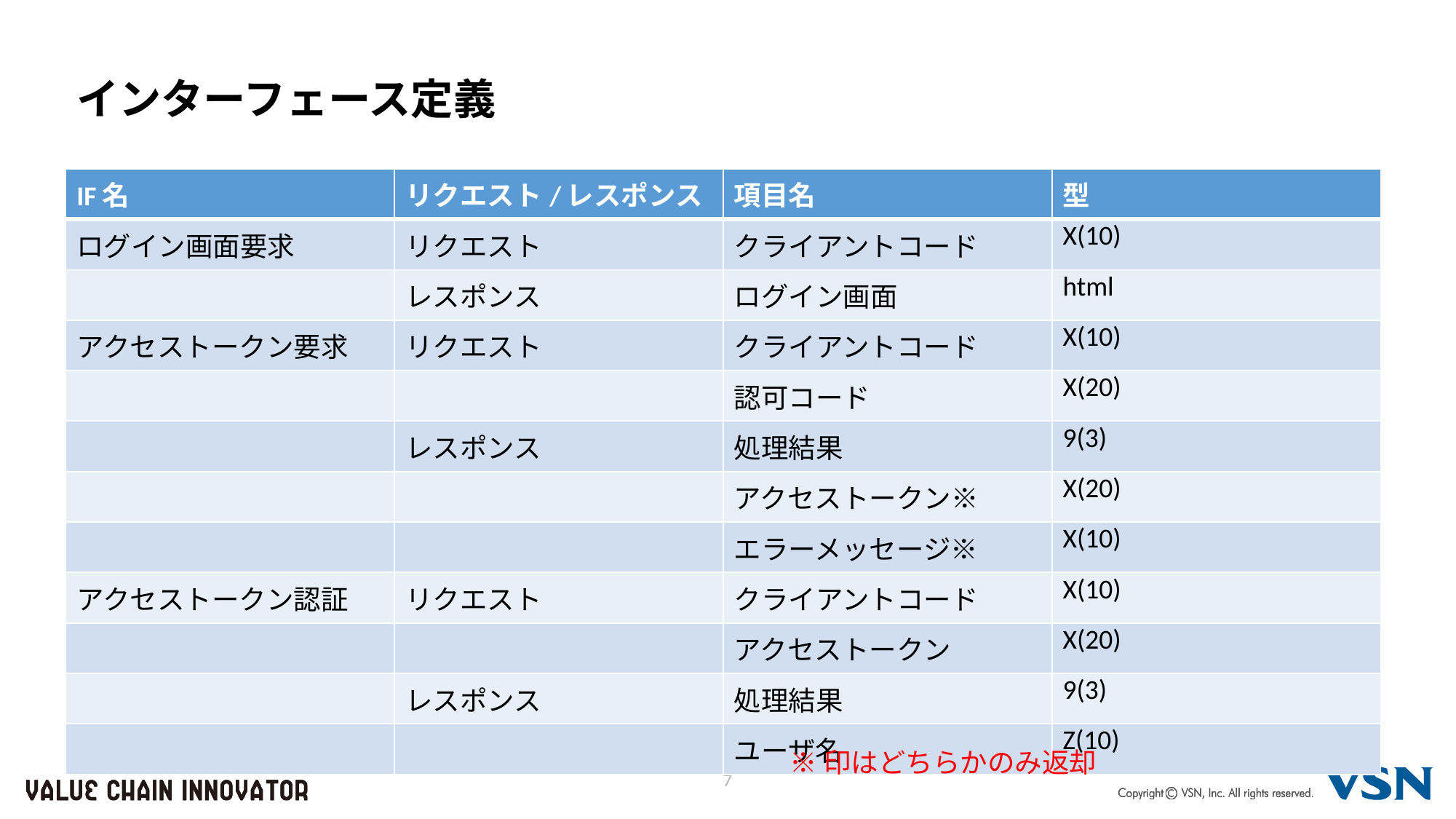

# インターフェース定義
| IF名 | リクエスト/レスポンス | 項目名 | 型 |
| --- | --- | --- | --- |
| ログイン画面要求 | リクエスト | クライアントコード | X(10) |
|  | レスポンス | ログイン画面 | html |
| アクセストークン要求 | リクエスト | クライアントコード | X(10) |
|  |  | 認可コード | X(20) |
|  | レスポンス | 処理結果 | 9(3) |
|  |  | アクセストークン※ | X(20) |
|  |  | エラーメッセージ※ | X(10) |
| アクセストークン認証 | リクエスト | クライアントコード | X(10) |
|  |  | アクセストークン | X(20) |
|  | レスポンス | 処理結果 | 9(3) |
|  |  | ユーザ名 | Z(10) |

※印はどちらかのみ返却
7